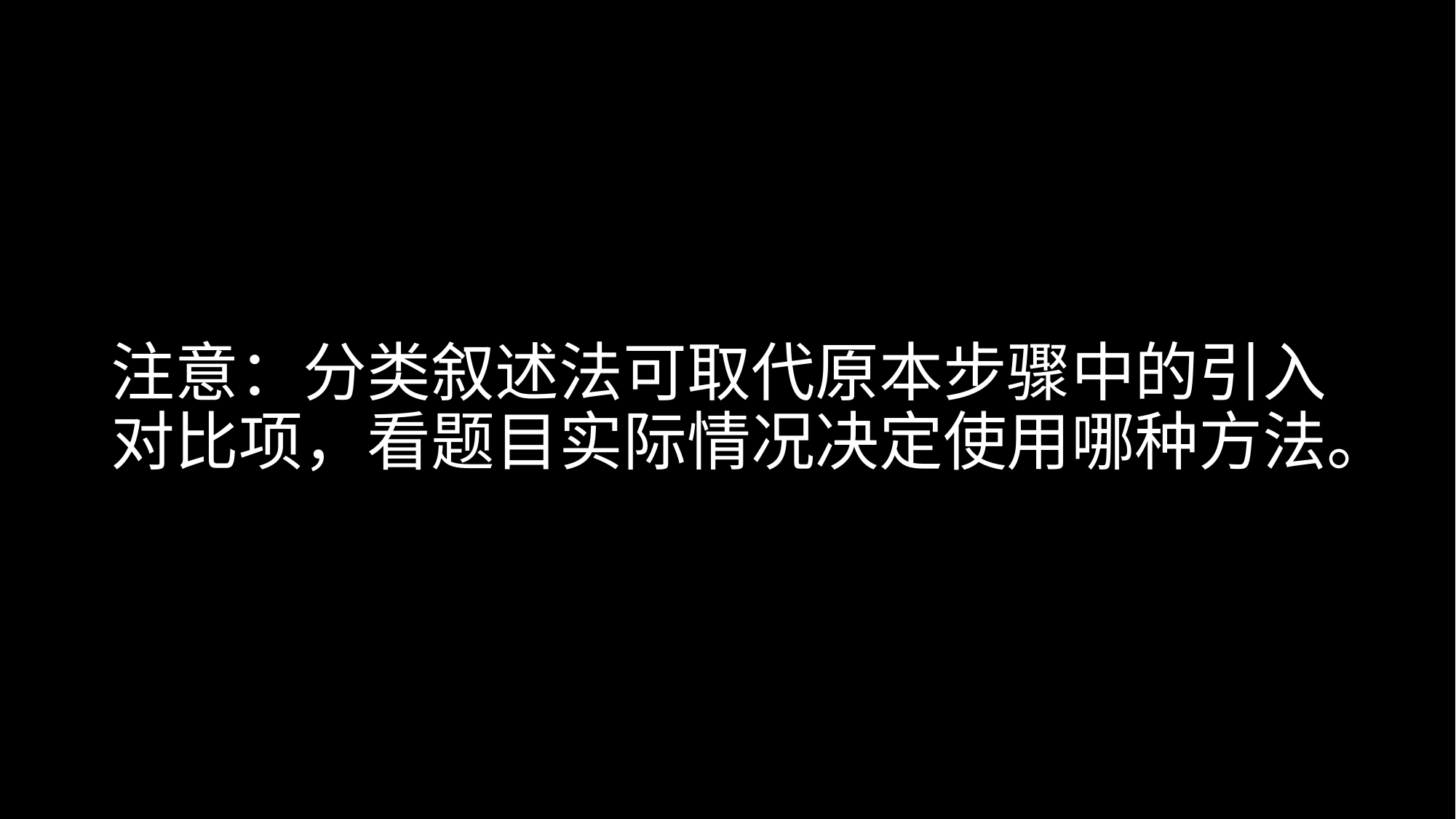

# 注意：分类叙述法可取代原本步骤中的引入对比项，看题目实际情况决定使用哪种方法。